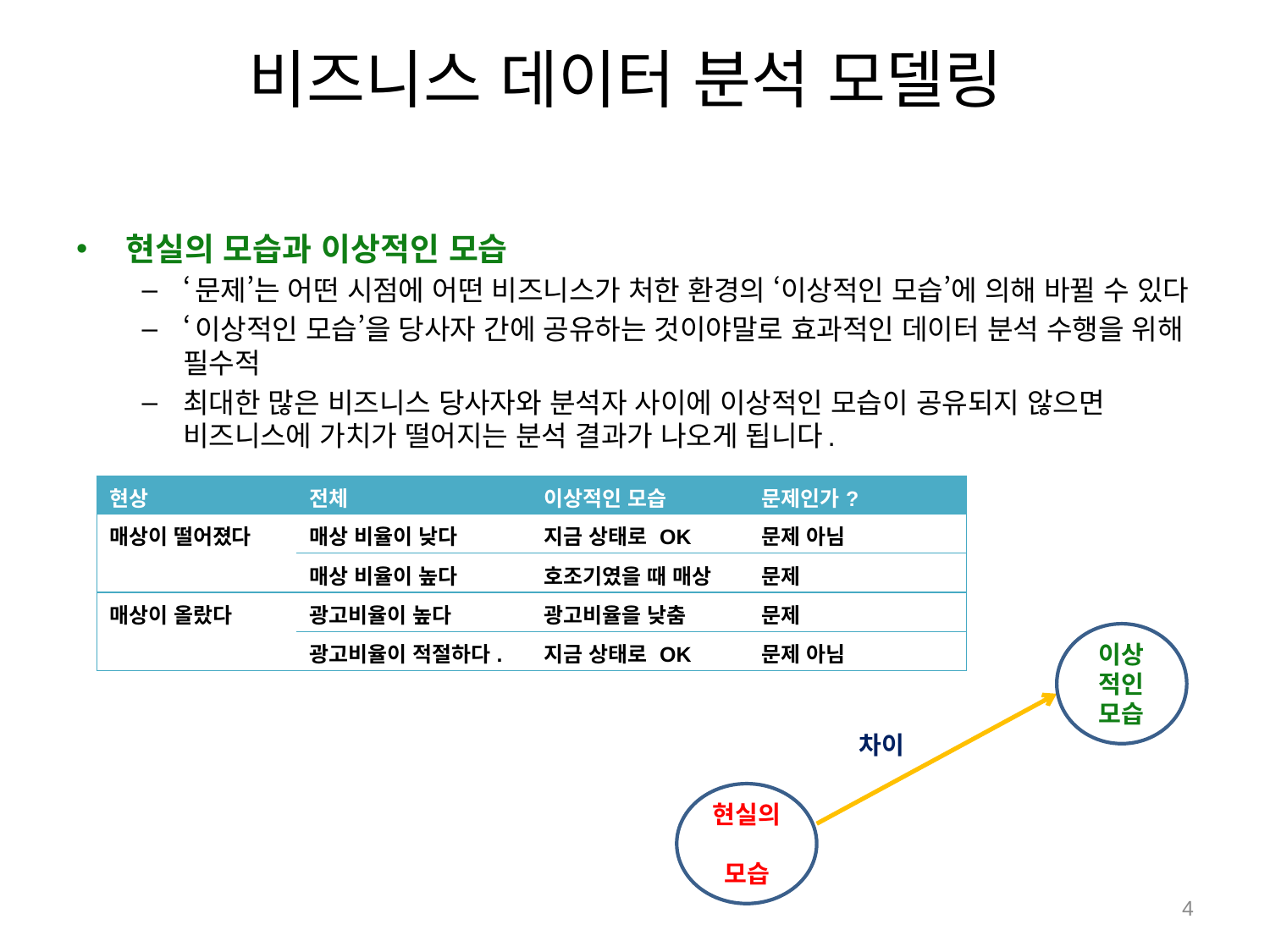

# 비즈니스 데이터 분석 모델링
현실의 모습과 이상적인 모습
‘문제’는 어떤 시점에 어떤 비즈니스가 처한 환경의 ‘이상적인 모습’에 의해 바뀔 수 있다
‘이상적인 모습’을 당사자 간에 공유하는 것이야말로 효과적인 데이터 분석 수행을 위해 필수적
최대한 많은 비즈니스 당사자와 분석자 사이에 이상적인 모습이 공유되지 않으면 비즈니스에 가치가 떨어지는 분석 결과가 나오게 됩니다.
| 현상 | 전체 | 이상적인 모습 | 문제인가? |
| --- | --- | --- | --- |
| 매상이 떨어졌다 | 매상 비율이 낮다 | 지금 상태로 OK | 문제 아님 |
|  | 매상 비율이 높다 | 호조기였을 때 매상 | 문제 |
| 매상이 올랐다 | 광고비율이 높다 | 광고비율을 낮춤 | 문제 |
|  | 광고비율이 적절하다. | 지금 상태로 OK | 문제 아님 |
이상적인모습
차이
현실의
모습
4